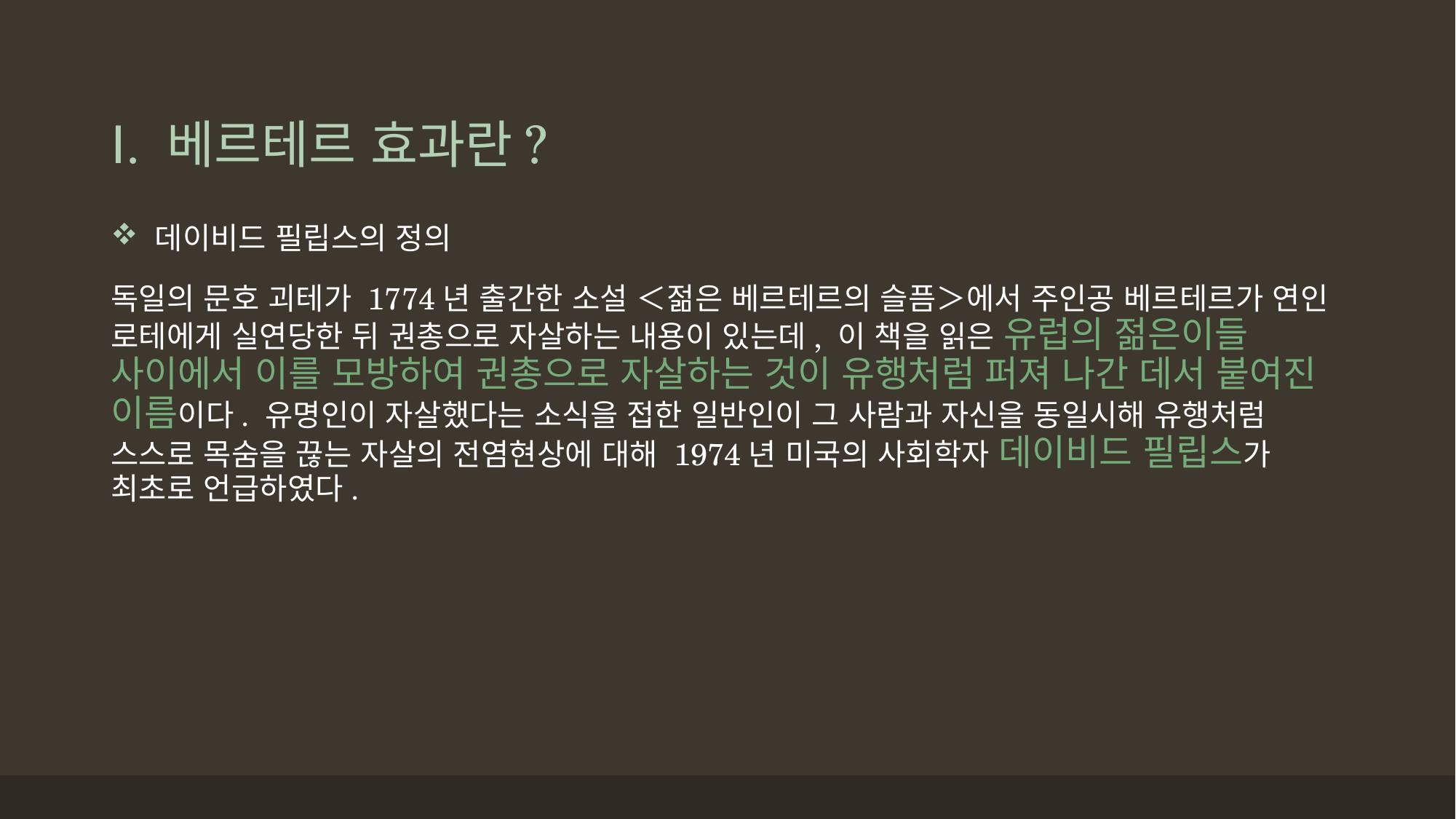

# Ⅰ. 베르테르 효과란?
 데이비드 필립스의 정의
독일의 문호 괴테가 1774년 출간한 소설 ＜젊은 베르테르의 슬픔＞에서 주인공 베르테르가 연인 로테에게 실연당한 뒤 권총으로 자살하는 내용이 있는데, 이 책을 읽은 유럽의 젊은이들 사이에서 이를 모방하여 권총으로 자살하는 것이 유행처럼 퍼져 나간 데서 붙여진 이름이다. 유명인이 자살했다는 소식을 접한 일반인이 그 사람과 자신을 동일시해 유행처럼 스스로 목숨을 끊는 자살의 전염현상에 대해 1974년 미국의 사회학자 데이비드 필립스가 최초로 언급하였다.